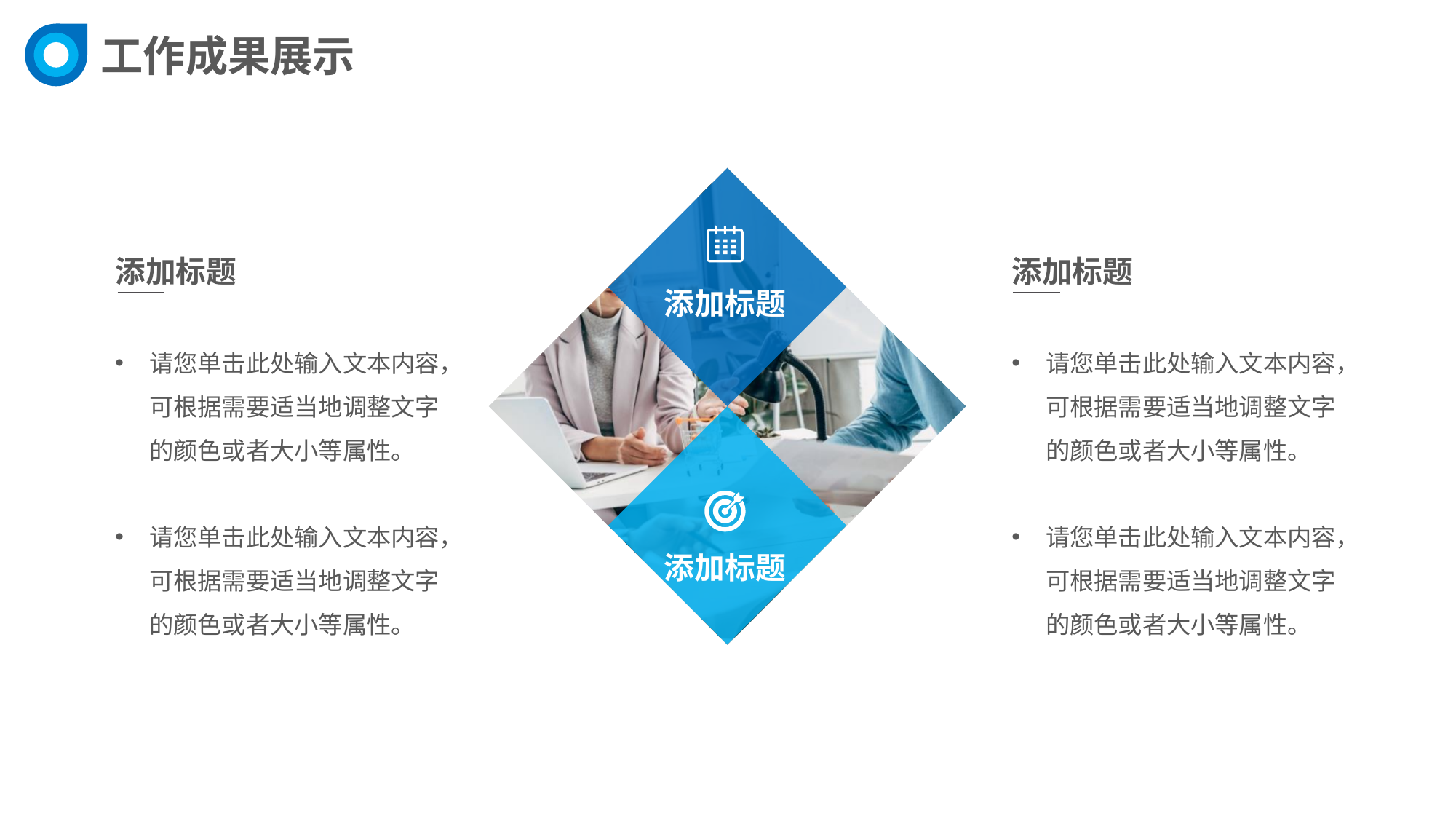

工作成果展示

添加标题

添加标题
添加标题
请您单击此处输入文本内容，可根据需要适当地调整文字的颜色或者大小等属性。

请您单击此处输入文本内容，可根据需要适当地调整文字的颜色或者大小等属性。
添加标题
请您单击此处输入文本内容，可根据需要适当地调整文字的颜色或者大小等属性。

请您单击此处输入文本内容，可根据需要适当地调整文字的颜色或者大小等属性。